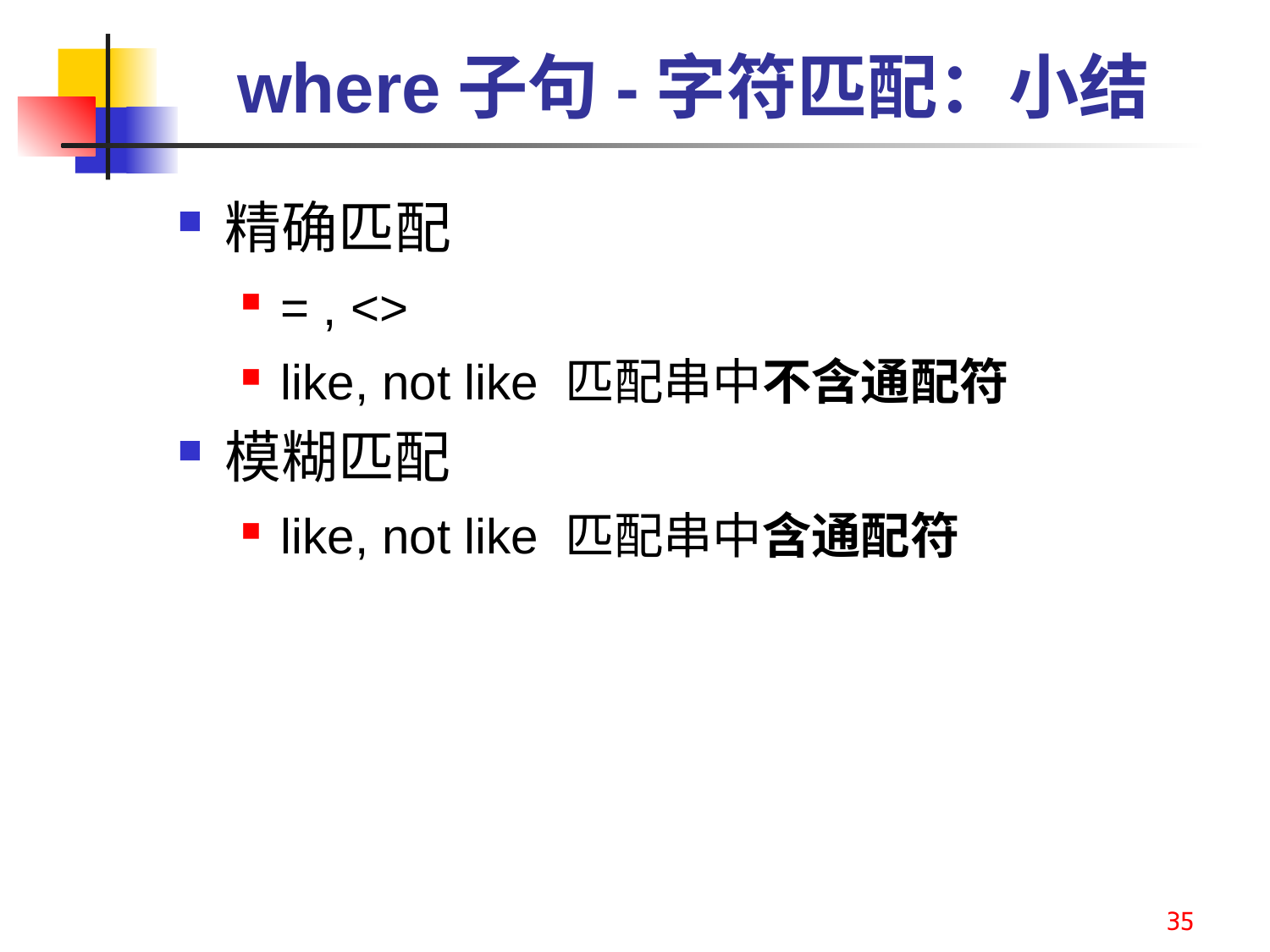

where子句-字符匹配：小结
精确匹配
= , <>
like, not like 匹配串中不含通配符
模糊匹配
like, not like 匹配串中含通配符

35